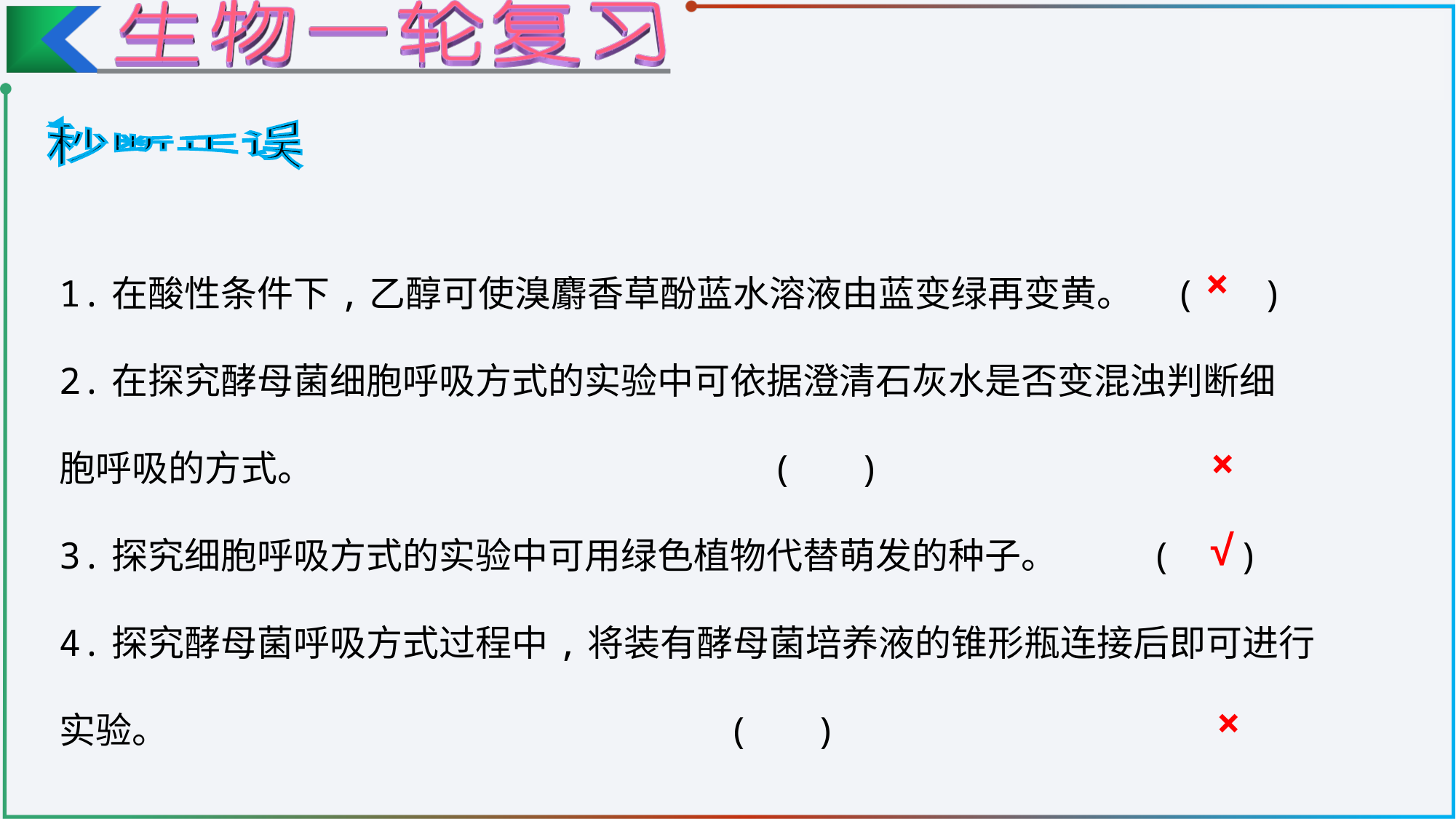

秒断正误
1.在酸性条件下,乙醇可使溴麝香草酚蓝水溶液由蓝变绿再变黄。    (   )
2.在探究酵母菌细胞呼吸方式的实验中可依据澄清石灰水是否变混浊判断细
胞呼吸的方式。	                                              (   )
3.探究细胞呼吸方式的实验中可用绿色植物代替萌发的种子。	(   )
4.探究酵母菌呼吸方式过程中,将装有酵母菌培养液的锥形瓶连接后即可进行
实验。	                                                      (   )
×
×
√
×